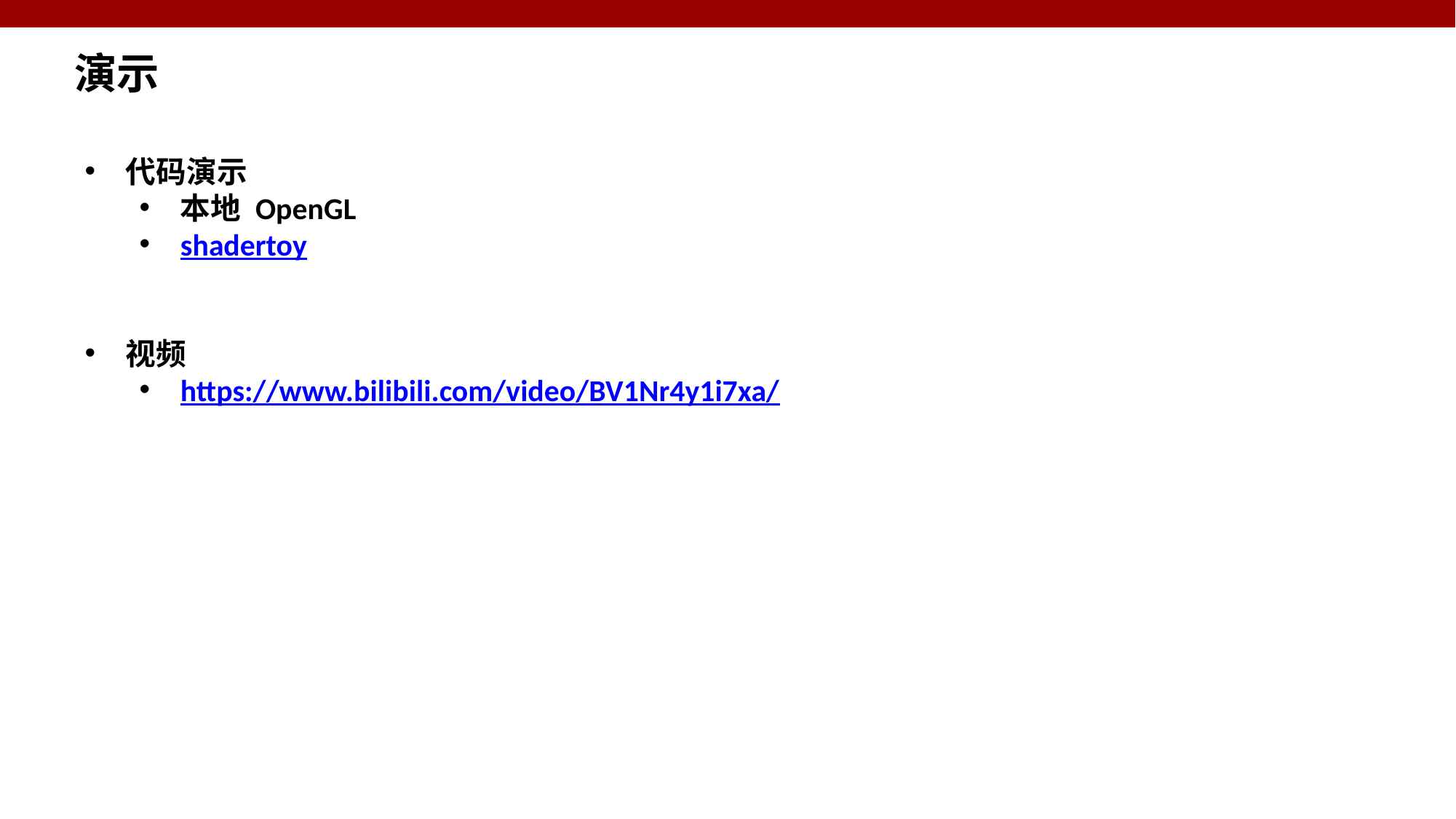

# 演示
代码演示
本地 OpenGL
shadertoy

视频
https://www.bilibili.com/video/BV1Nr4y1i7xa/